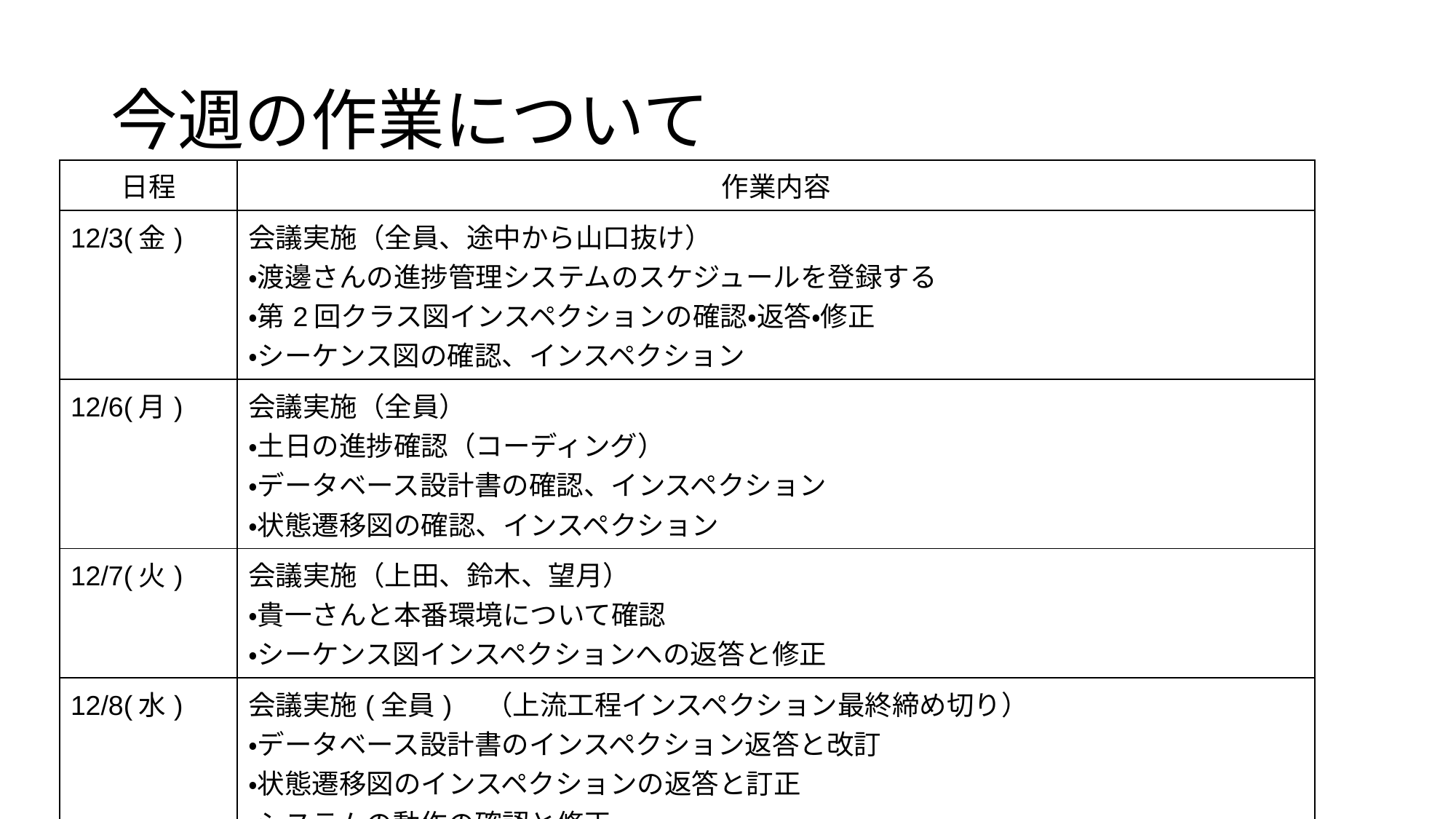

# 今週の作業について
| 日程 | 作業内容 |
| --- | --- |
| 12/3(金) | 会議実施（全員、途中から山口抜け） ・渡邊さんの進捗管理システムのスケジュールを登録する ・第2回クラス図インスペクションの確認・返答・修正 ・シーケンス図の確認、インスペクション |
| 12/6(月) | 会議実施（全員） ・土日の進捗確認（コーディング） ・データベース設計書の確認、インスペクション ・状態遷移図の確認、インスペクション |
| 12/7(火) | 会議実施（上田、鈴木、望月） ・貴一さんと本番環境について確認 ・シーケンス図インスペクションへの返答と修正 |
| 12/8(水) | 会議実施(全員)　（上流工程インスペクション最終締め切り） ・データベース設計書のインスペクション返答と改訂 ・状態遷移図のインスペクションの返答と訂正 ・システムの動作の確認と修正 |